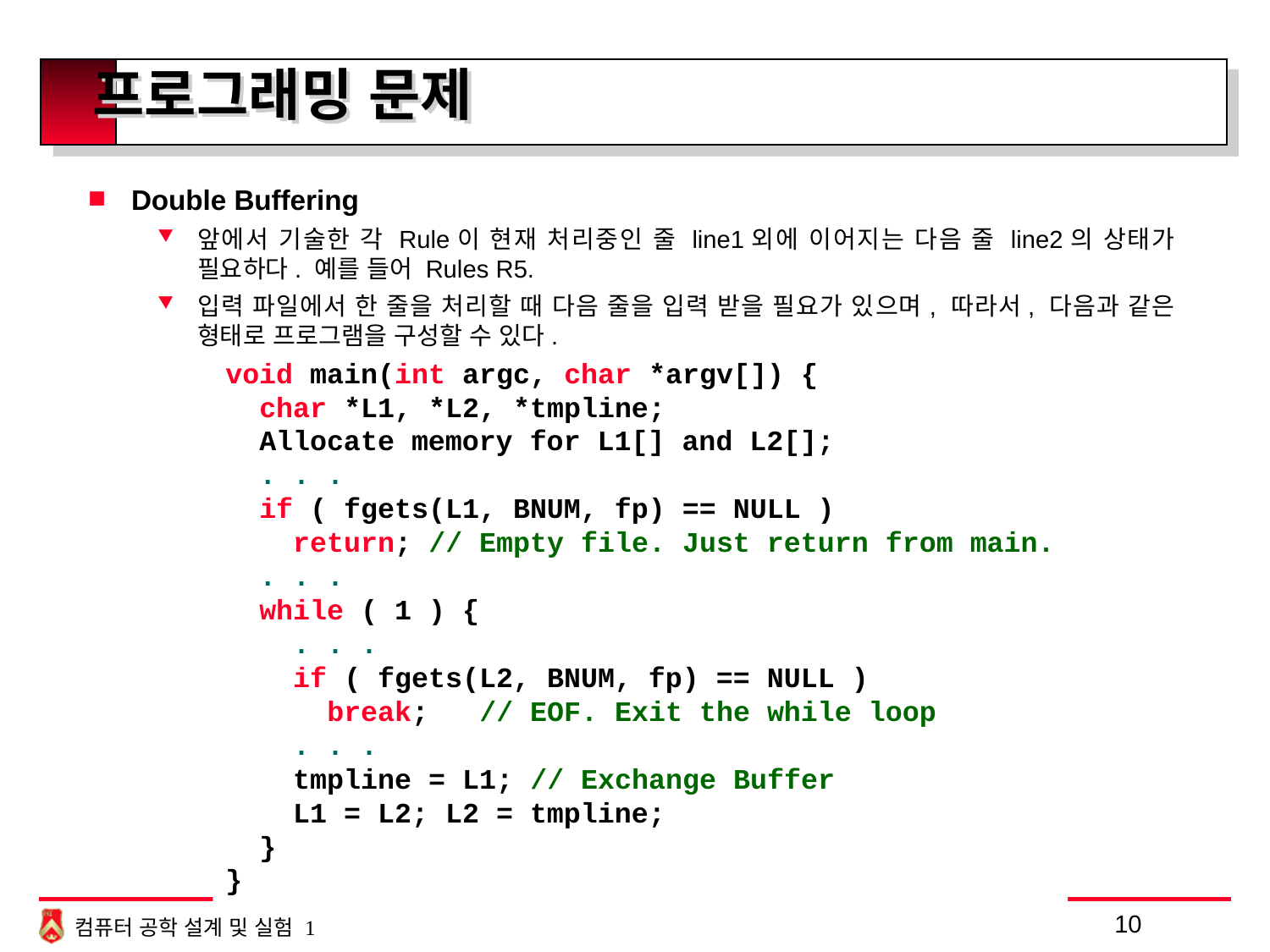

# 프로그래밍 문제
Double Buffering
앞에서 기술한 각 Rule이 현재 처리중인 줄 line1외에 이어지는 다음 줄 line2의 상태가 필요하다. 예를 들어 Rules R5.
입력 파일에서 한 줄을 처리할 때 다음 줄을 입력 받을 필요가 있으며, 따라서, 다음과 같은 형태로 프로그램을 구성할 수 있다.

void main(int argc, char *argv[]) {
  char *L1, *L2, *tmpline;
  Allocate memory for L1[] and L2[];
  . . .
  if ( fgets(L1, BNUM, fp) == NULL )
    return; // Empty file. Just return from main.
  . . .
  while ( 1 ) {
    . . .
    if ( fgets(L2, BNUM, fp) == NULL )
      break;	// EOF. Exit the while loop
    . . .
    tmpline = L1; // Exchange Buffer
    L1 = L2; L2 = tmpline;
  }
}
10